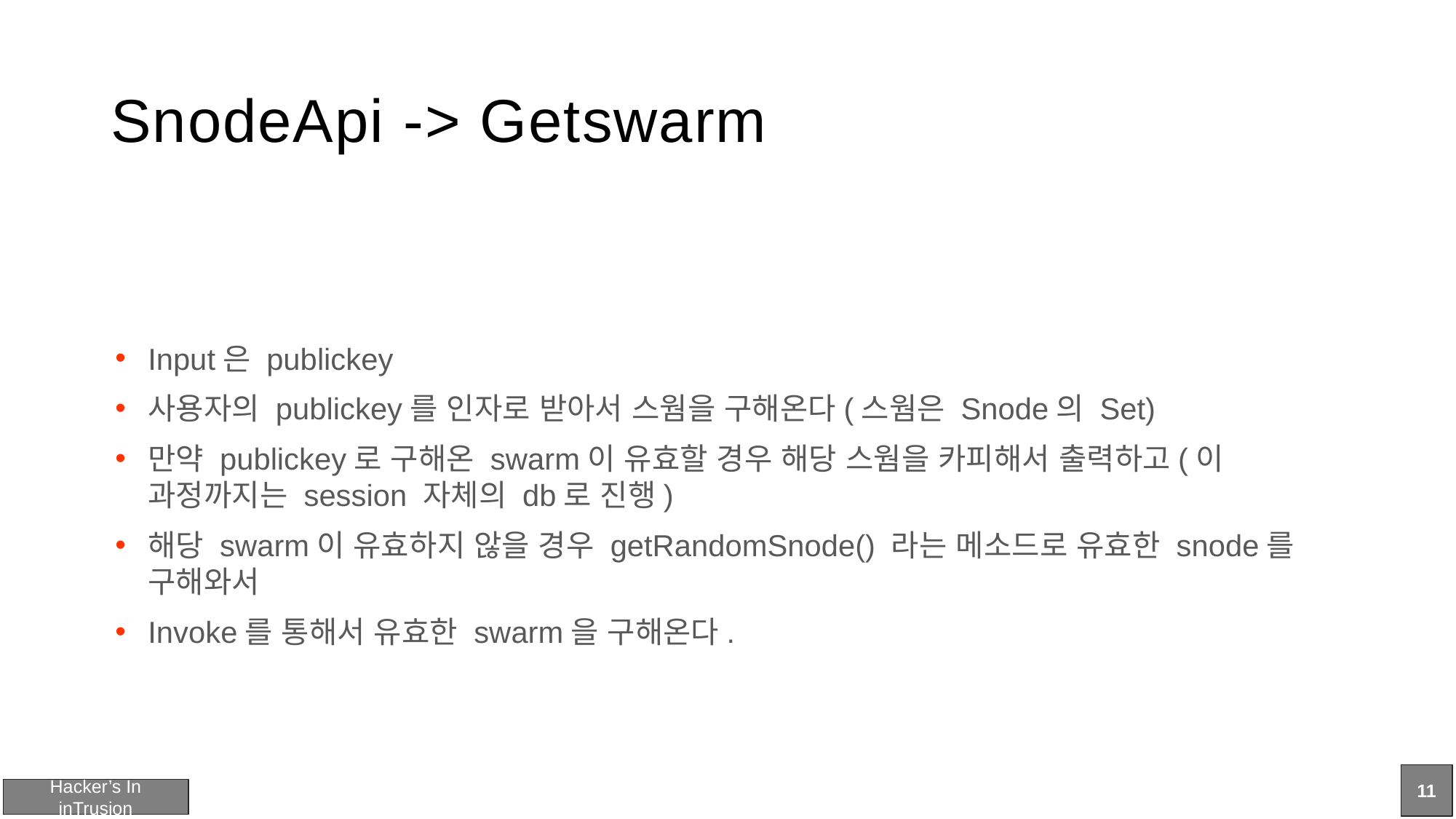

# SnodeApi -> Getswarm

Input은 publickey
사용자의 publickey를 인자로 받아서 스웜을 구해온다(스웜은 Snode의 Set)
만약 publickey로 구해온 swarm이 유효할 경우 해당 스웜을 카피해서 출력하고(이 과정까지는 session 자체의 db로 진행)
해당 swarm이 유효하지 않을 경우 getRandomSnode() 라는 메소드로 유효한 snode를 구해와서
Invoke를 통해서 유효한 swarm을 구해온다.

11
Hacker’s In inTrusion